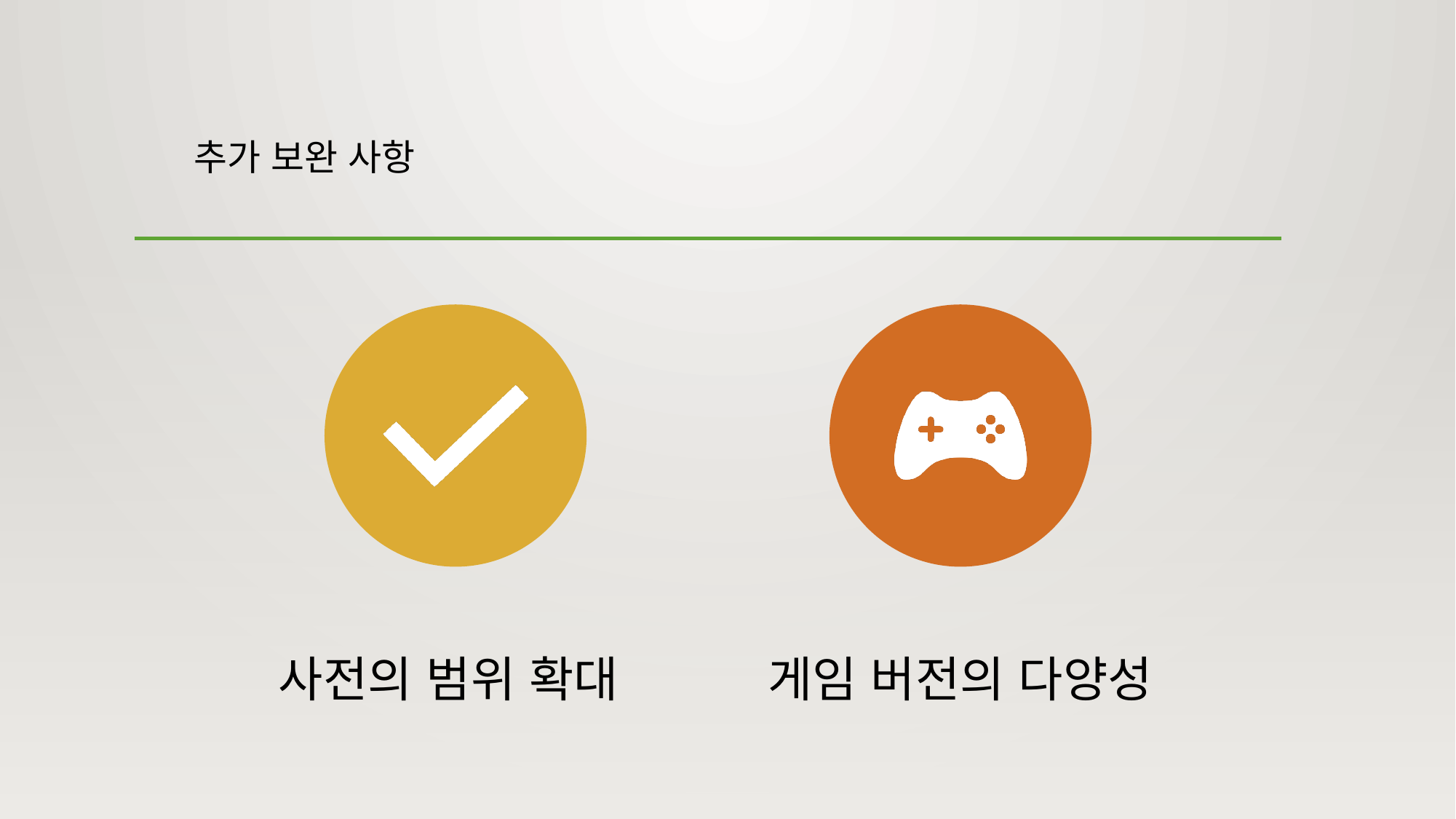

# 추가 보완 사항

사전의 범위 확대
게임 버전의 다양성